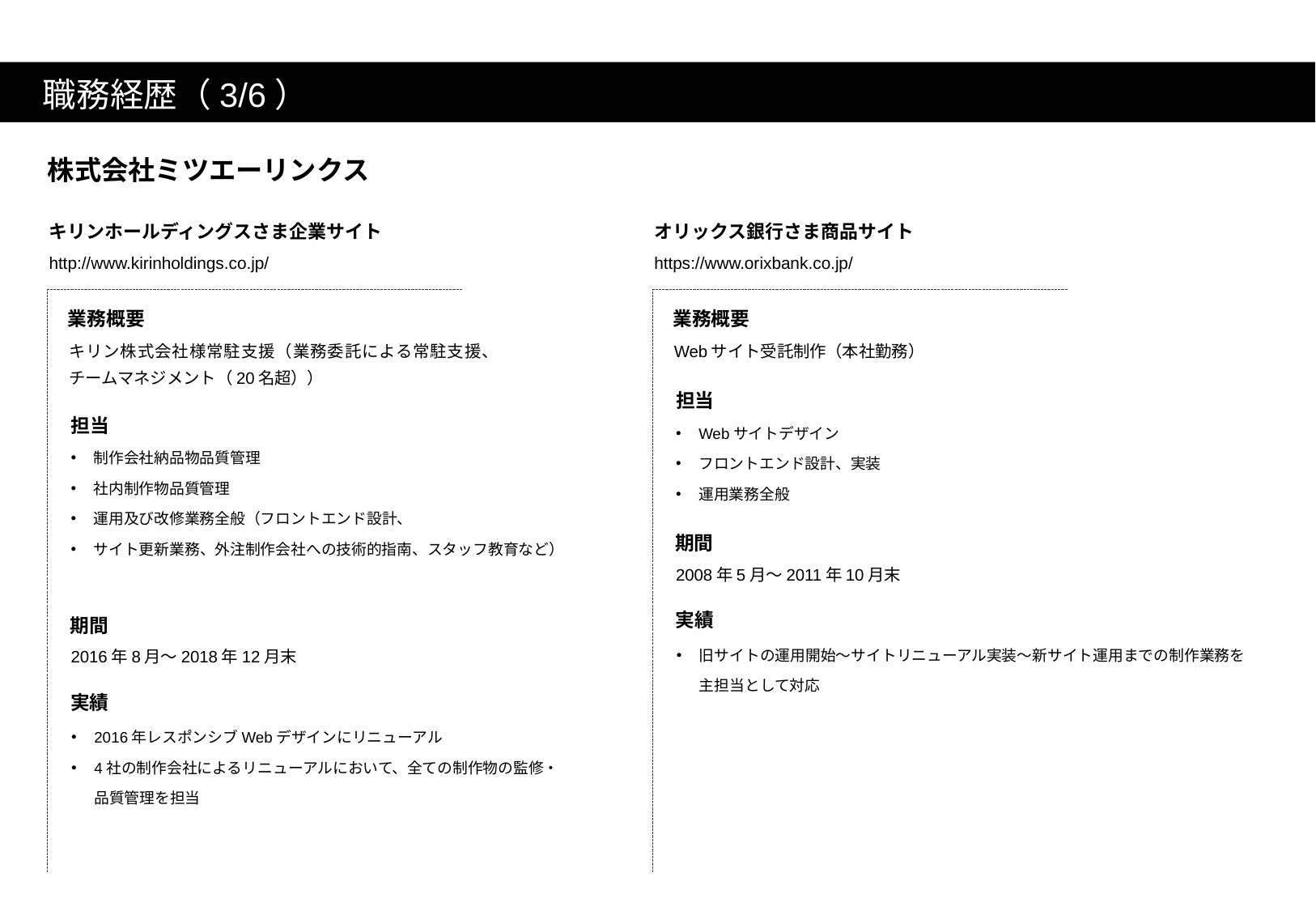

職務経歴（3/6）
株式会社ミツエーリンクス
キリンホールディングスさま企業サイト
http://www.kirinholdings.co.jp/
オリックス銀行さま商品サイト
https://www.orixbank.co.jp/

業務概要
業務概要
キリン株式会社様常駐支援（業務委託による常駐支援、チームマネジメント（20名超））
Webサイト受託制作（本社勤務）
担当
Webサイトデザイン
フロントエンド設計、実装
運用業務全般
担当
制作会社納品物品質管理
社内制作物品質管理
運用及び改修業務全般（フロントエンド設計、
サイト更新業務、外注制作会社への技術的指南、スタッフ教育など）
期間
2008年5月～2011年10月末
実績
期間
旧サイトの運用開始～サイトリニューアル実装～新サイト運用までの制作業務を
主担当として対応
2016年8月～2018年12月末
実績
2016年レスポンシブWebデザインにリニューアル
4社の制作会社によるリニューアルにおいて、全ての制作物の監修・品質管理を担当